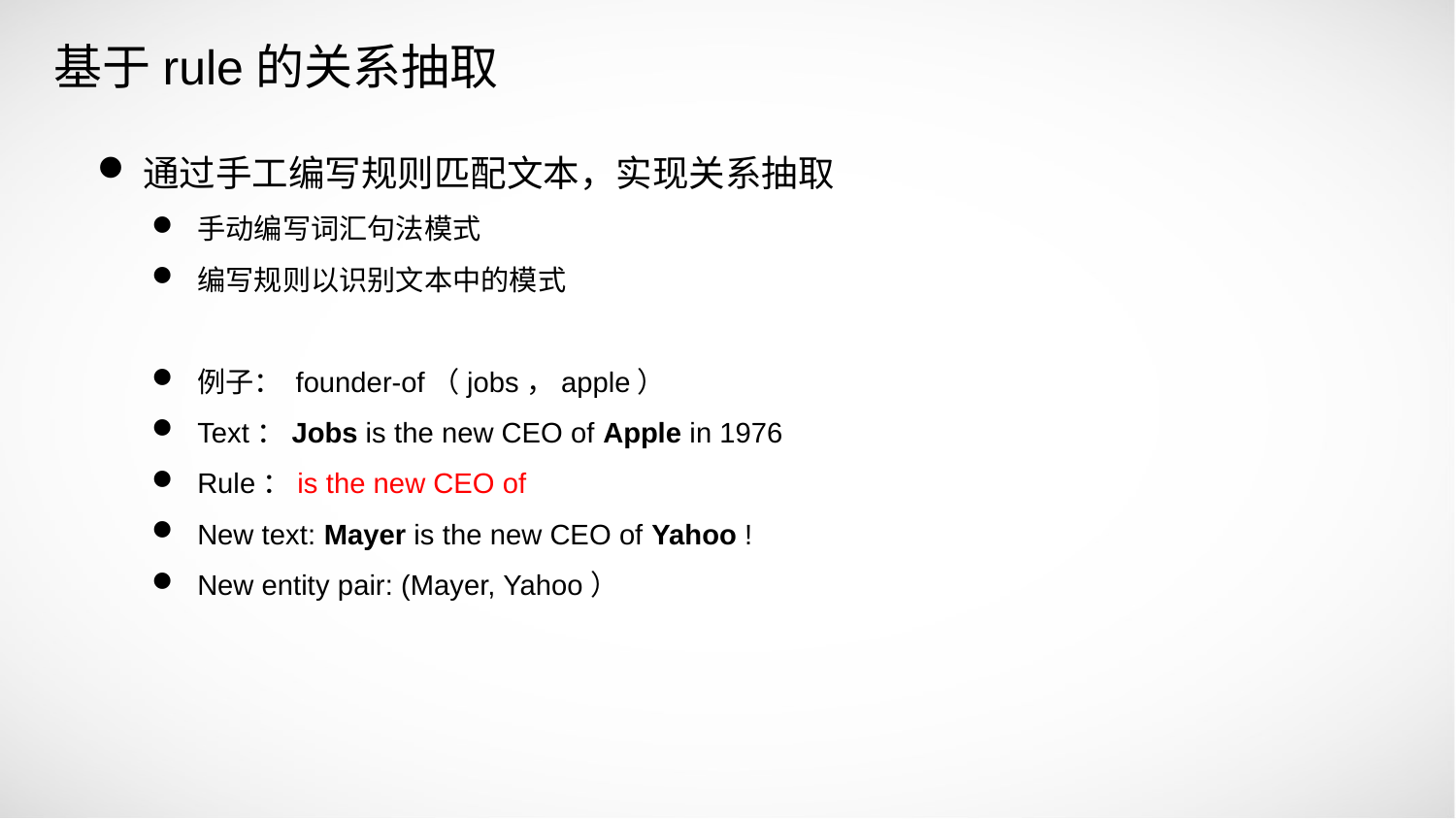

基于rule的关系抽取
通过手工编写规则匹配文本，实现关系抽取
手动编写词汇句法模式
编写规则以识别文本中的模式

例子： founder-of（jobs，apple）
Text：Jobs is the new CEO of Apple in 1976
Rule：is the new CEO of
New text: Mayer is the new CEO of Yahoo !
New entity pair: (Mayer, Yahoo）